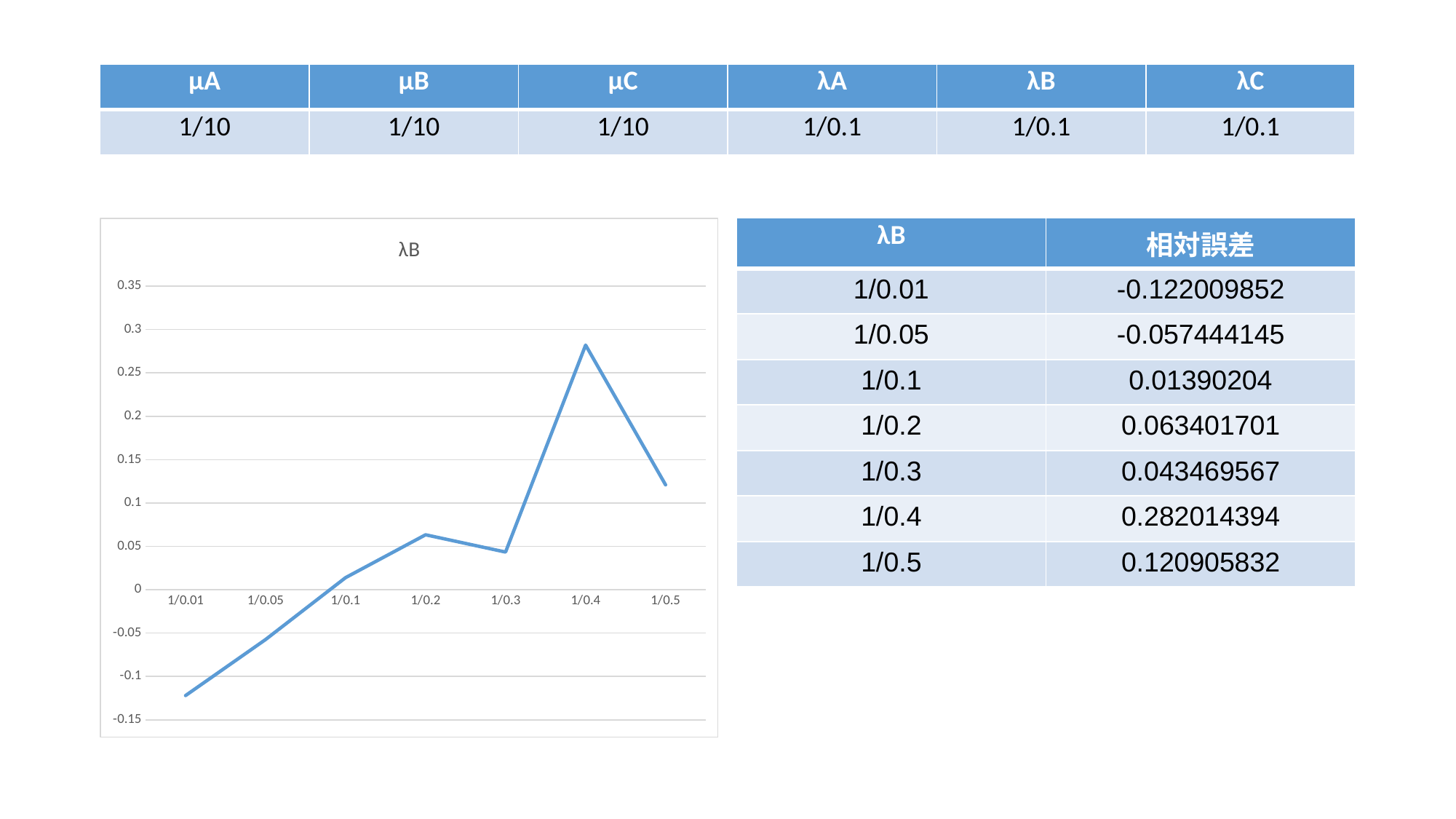

| μA | μB | μC | λA | λB | λC |
| --- | --- | --- | --- | --- | --- |
| 1/10 | 1/10 | 1/10 | 1/0.1 | 1/0.1 | 1/0.1 |

### Chart: λB

| Category |  |
|---|---|
| 1/0.01 | -0.122009852064101 |
| 1/0.05 | -0.0574441448810576 |
| 1/0.1 | 0.0139020399190258 |
| 1/0.2 | 0.0634017012122137 |
| 1/0.3 | 0.0434695665198356 |
| 1/0.4 | 0.282014394057488 |
| 1/0.5 | 0.120905831762132 |
| λB | 相対誤差 |
| --- | --- |
| 1/0.01 | -0.122009852 |
| 1/0.05 | -0.057444145 |
| 1/0.1 | 0.01390204 |
| 1/0.2 | 0.063401701 |
| 1/0.3 | 0.043469567 |
| 1/0.4 | 0.282014394 |
| 1/0.5 | 0.120905832 |